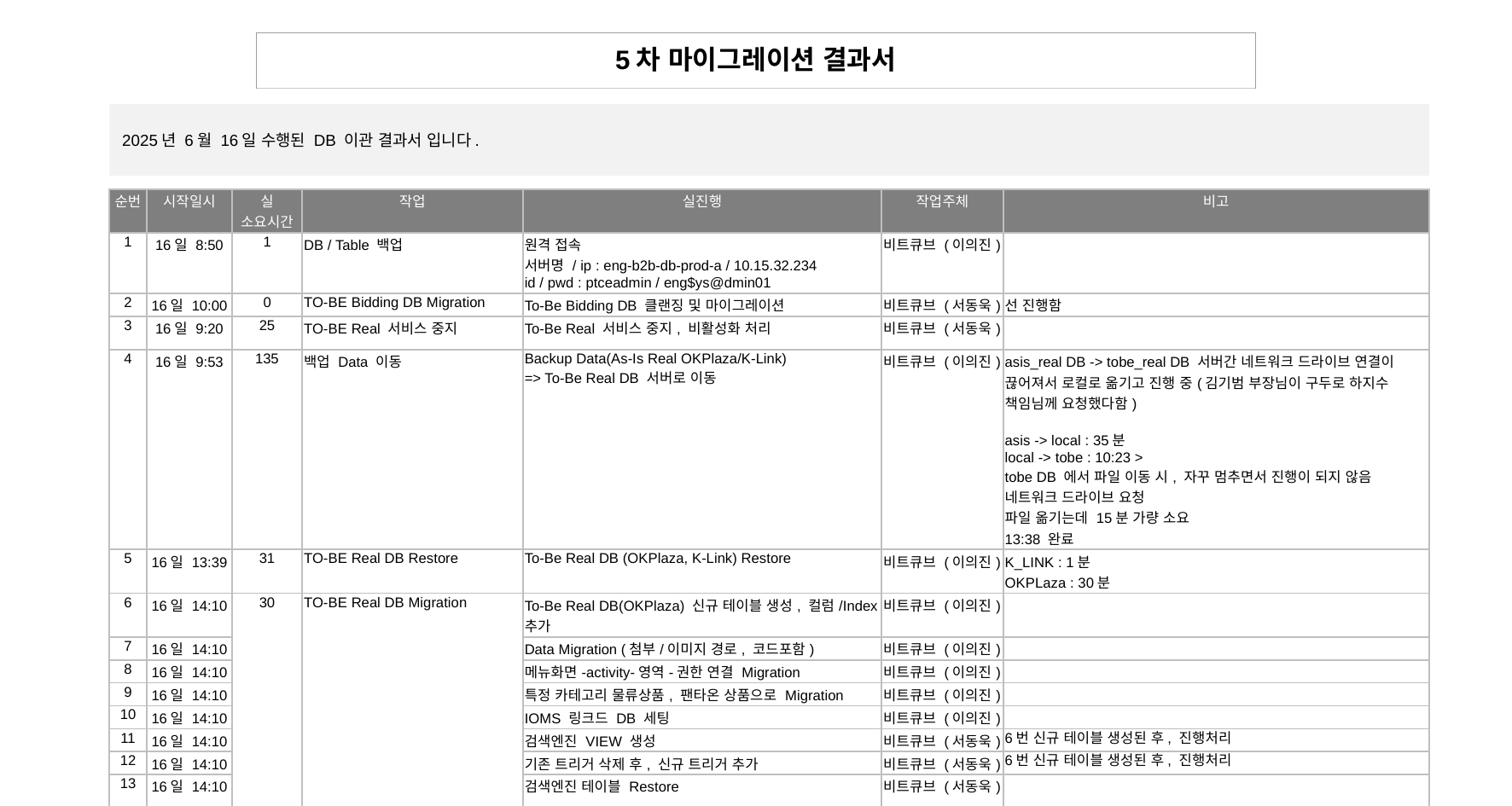

| 5차 마이그레이션 결과서 |
| --- |
2025년 6월 16일 수행된 DB 이관 결과서 입니다.
| 순번 | 시작일시 | 실 소요시간 | 작업 | 실진행 | 작업주체 | 비고 |
| --- | --- | --- | --- | --- | --- | --- |
| 1 | 16일 8:50 | 1 | DB / Table 백업 | 원격 접속 서버명 / ip : eng-b2b-db-prod-a / 10.15.32.234 id / pwd : ptceadmin / eng$ys@dmin01 | 비트큐브 (이의진) |  |
| 2 | 16일 10:00 | 0 | TO-BE Bidding DB Migration | To-Be Bidding DB 클랜징 및 마이그레이션 | 비트큐브 (서동욱) | 선 진행함 |
| 3 | 16일 9:20 | 25 | TO-BE Real 서비스 중지 | To-Be Real 서비스 중지, 비활성화 처리 | 비트큐브 (서동욱) |  |
| 4 | 16일 9:53 | 135 | 백업 Data 이동 | Backup Data(As-Is Real OKPlaza/K-Link) => To-Be Real DB 서버로 이동 | 비트큐브 (이의진) | asis\_real DB -> tobe\_real DB 서버간 네트워크 드라이브 연결이 끊어져서 로컬로 옮기고 진행 중(김기범 부장님이 구두로 하지수 책임님께 요청했다함) asis -> local : 35분 local -> tobe : 10:23 > tobe DB 에서 파일 이동 시, 자꾸 멈추면서 진행이 되지 않음 네트워크 드라이브 요청 파일 옮기는데 15분 가량 소요 13:38 완료 |
| 5 | 16일 13:39 | 31 | TO-BE Real DB Restore | To-Be Real DB (OKPlaza, K-Link) Restore | 비트큐브 (이의진) | K\_LINK : 1분 OKPLaza : 30분 |
| 6 | 16일 14:10 | 30 | TO-BE Real DB Migration | To-Be Real DB(OKPlaza) 신규 테이블 생성, 컬럼/Index 추가 | 비트큐브 (이의진) |  |
| 7 | 16일 14:10 |  |  | Data Migration (첨부/이미지 경로, 코드포함) | 비트큐브 (이의진) |  |
| 8 | 16일 14:10 |  |  | 메뉴화면-activity-영역-권한 연결 Migration | 비트큐브 (이의진) |  |
| 9 | 16일 14:10 |  |  | 특정 카테고리 물류상품, 팬타온 상품으로 Migration | 비트큐브 (이의진) |  |
| 10 | 16일 14:10 |  |  | IOMS 링크드 DB 세팅 | 비트큐브 (이의진) |  |
| 11 | 16일 14:10 |  |  | 검색엔진 VIEW 생성 | 비트큐브 (서동욱) | 6번 신규 테이블 생성된 후, 진행처리 |
| 12 | 16일 14:10 |  |  | 기존 트리거 삭제 후, 신규 트리거 추가 | 비트큐브 (서동욱) | 6번 신규 테이블 생성된 후, 진행처리 |
| 13 | 16일 14:10 |  |  | 검색엔진 테이블 Restore | 비트큐브 (서동욱) |  |